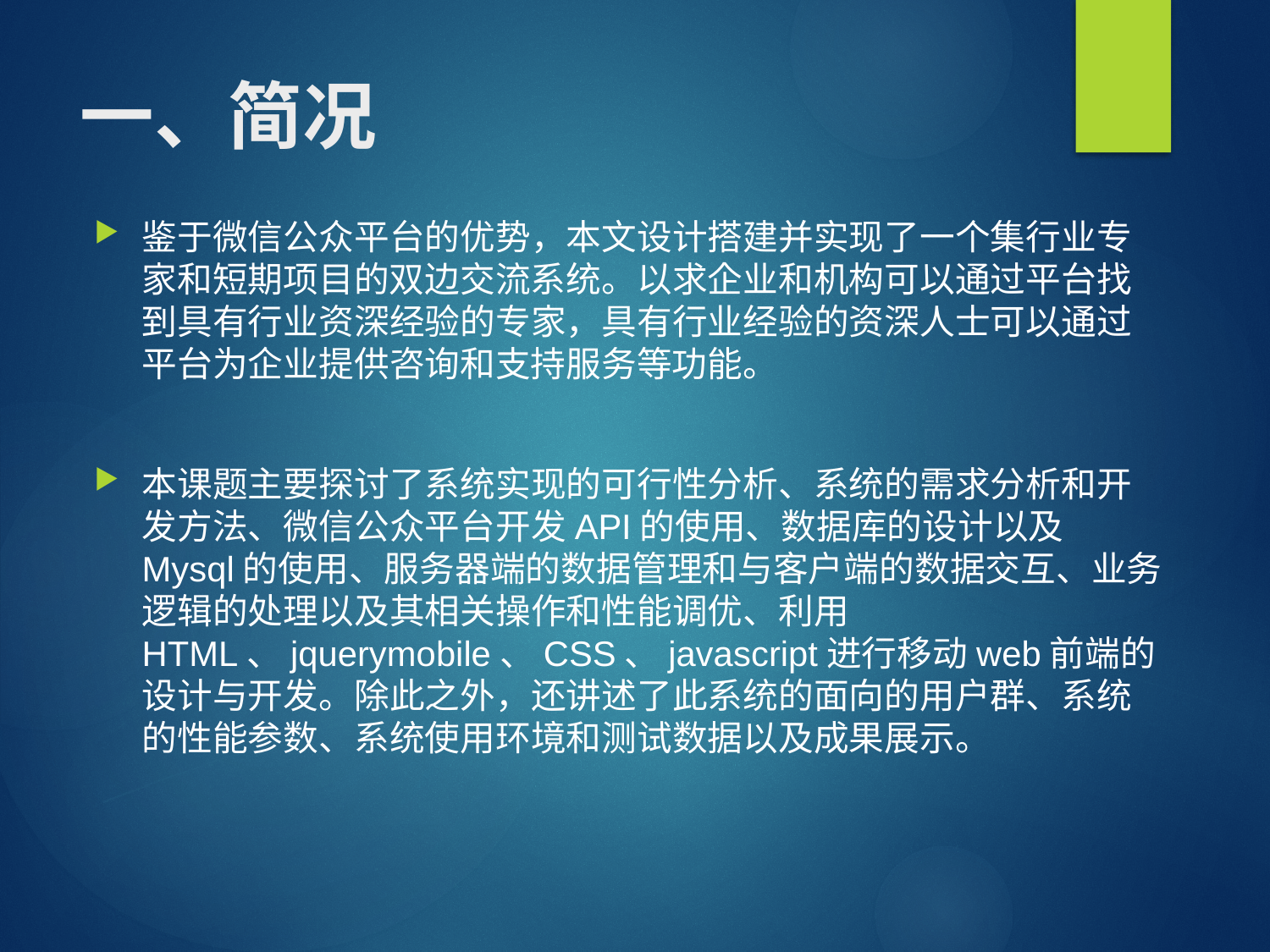

# 一、简况
鉴于微信公众平台的优势，本文设计搭建并实现了一个集行业专家和短期项目的双边交流系统。以求企业和机构可以通过平台找到具有行业资深经验的专家，具有行业经验的资深人士可以通过平台为企业提供咨询和支持服务等功能。

本课题主要探讨了系统实现的可行性分析、系统的需求分析和开发方法、微信公众平台开发API的使用、数据库的设计以及Mysql的使用、服务器端的数据管理和与客户端的数据交互、业务逻辑的处理以及其相关操作和性能调优、利用HTML、jquerymobile、CSS、javascript进行移动web前端的设计与开发。除此之外，还讲述了此系统的面向的用户群、系统的性能参数、系统使用环境和测试数据以及成果展示。